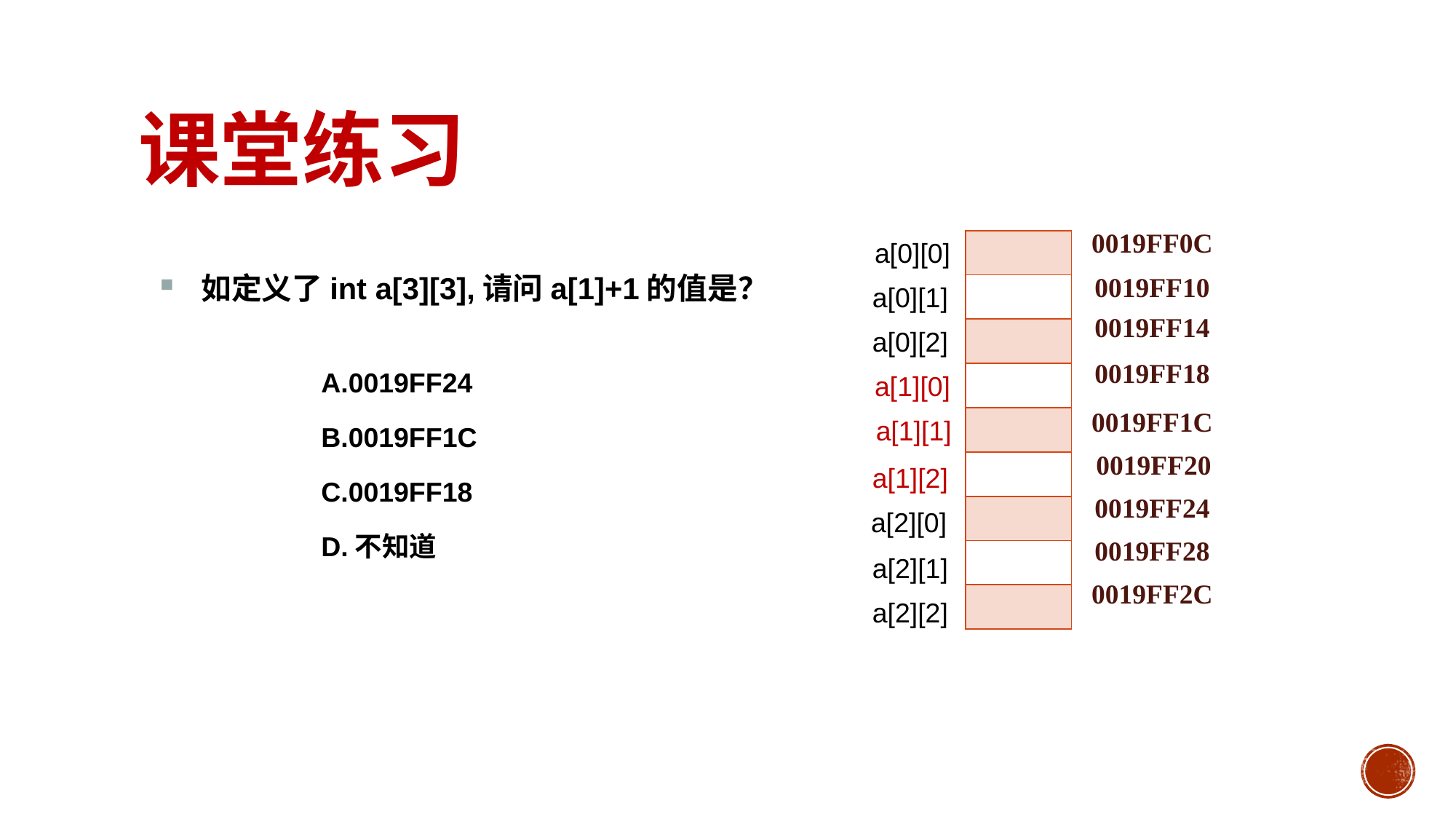

# 课堂练习
0019FF0C
a[0][0]
0019FF10
a[0][1]
0019FF14
a[0][2]
0019FF18
a[1][0]
0019FF1C
a[1][1]
0019FF20
a[1][2]
0019FF24
a[2][0]
0019FF28
a[2][1]
0019FF2C
a[2][2]
|  |
| --- |
|  |
|  |
|  |
|  |
|  |
|  |
|  |
|  |

如定义了int a[3][3],请问a[1]+1的值是？
A.0019FF24
B.0019FF1C
C.0019FF18
D.不知道